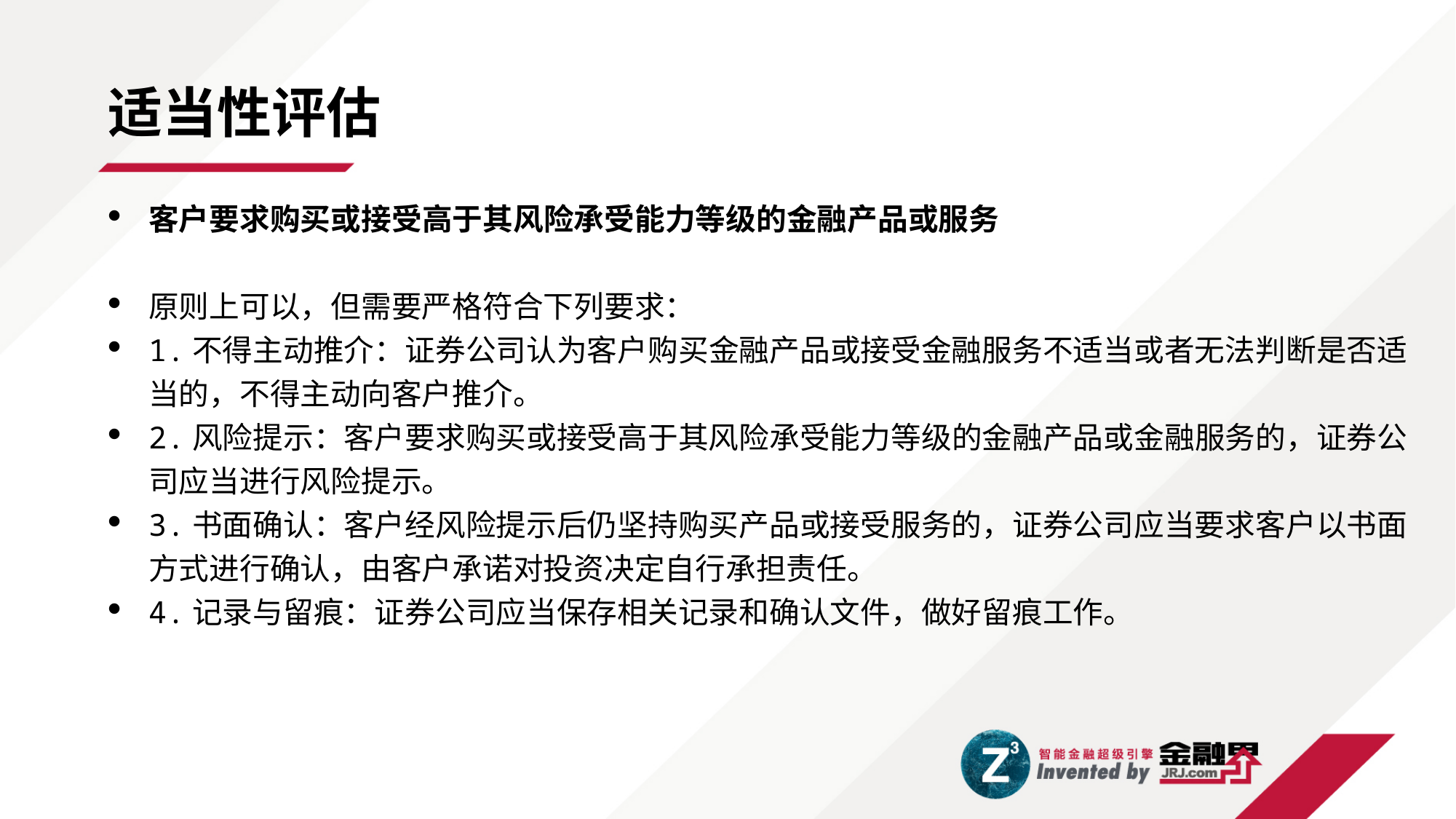

适当性评估
客户要求购买或接受高于其风险承受能力等级的金融产品或服务

原则上可以，但需要严格符合下列要求：
1.不得主动推介：证券公司认为客户购买金融产品或接受金融服务不适当或者无法判断是否适当的，不得主动向客户推介。
2.风险提示：客户要求购买或接受高于其风险承受能力等级的金融产品或金融服务的，证券公司应当进行风险提示。
3.书面确认：客户经风险提示后仍坚持购买产品或接受服务的，证券公司应当要求客户以书面方式进行确认，由客户承诺对投资决定自行承担责任。
4.记录与留痕：证券公司应当保存相关记录和确认文件，做好留痕工作。